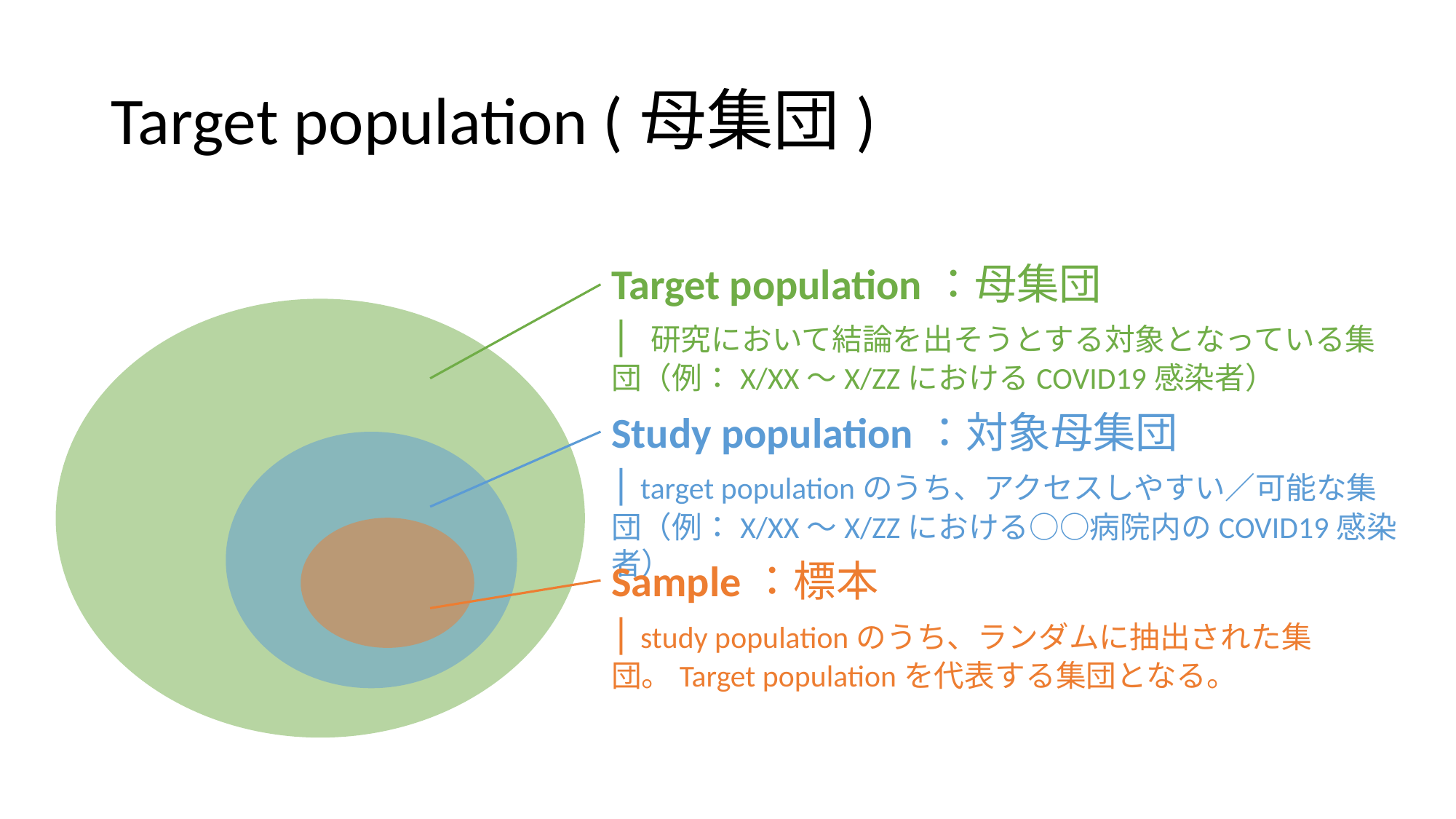

# Target population (母集団)
Target population：母集団
| 研究において結論を出そうとする対象となっている集団（例：X/XX～X/ZZにおけるCOVID19感染者）

Study population：対象母集団
| target populationのうち、アクセスしやすい／可能な集団（例：X/XX～X/ZZにおける○○病院内のCOVID19感染者）

Sample：標本
| study populationのうち、ランダムに抽出された集団。Target populationを代表する集団となる。